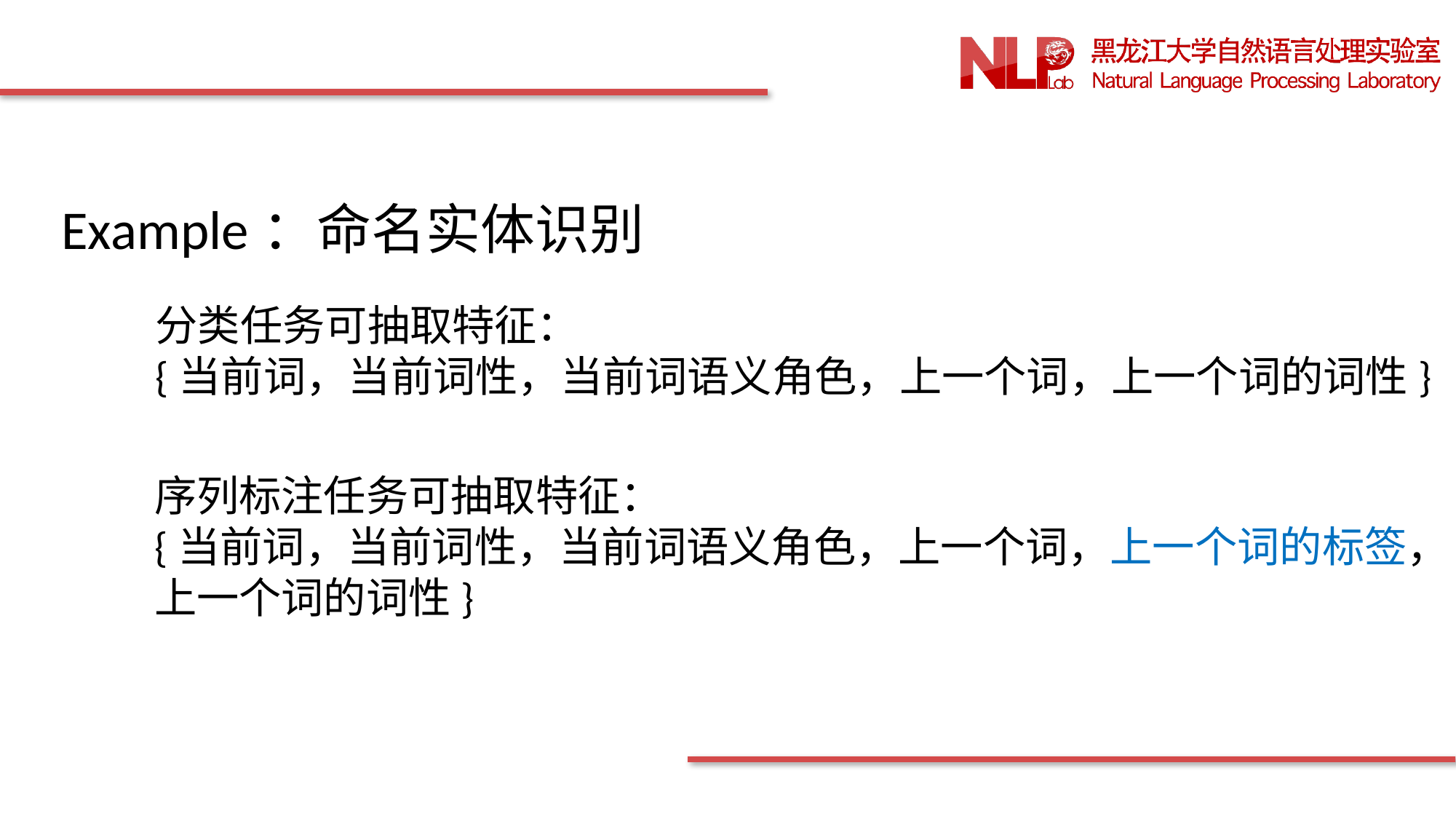

Example：命名实体识别
分类任务可抽取特征：
{当前词，当前词性，当前词语义角色，上一个词，上一个词的词性}
序列标注任务可抽取特征：
{当前词，当前词性，当前词语义角色，上一个词，上一个词的标签，上一个词的词性}